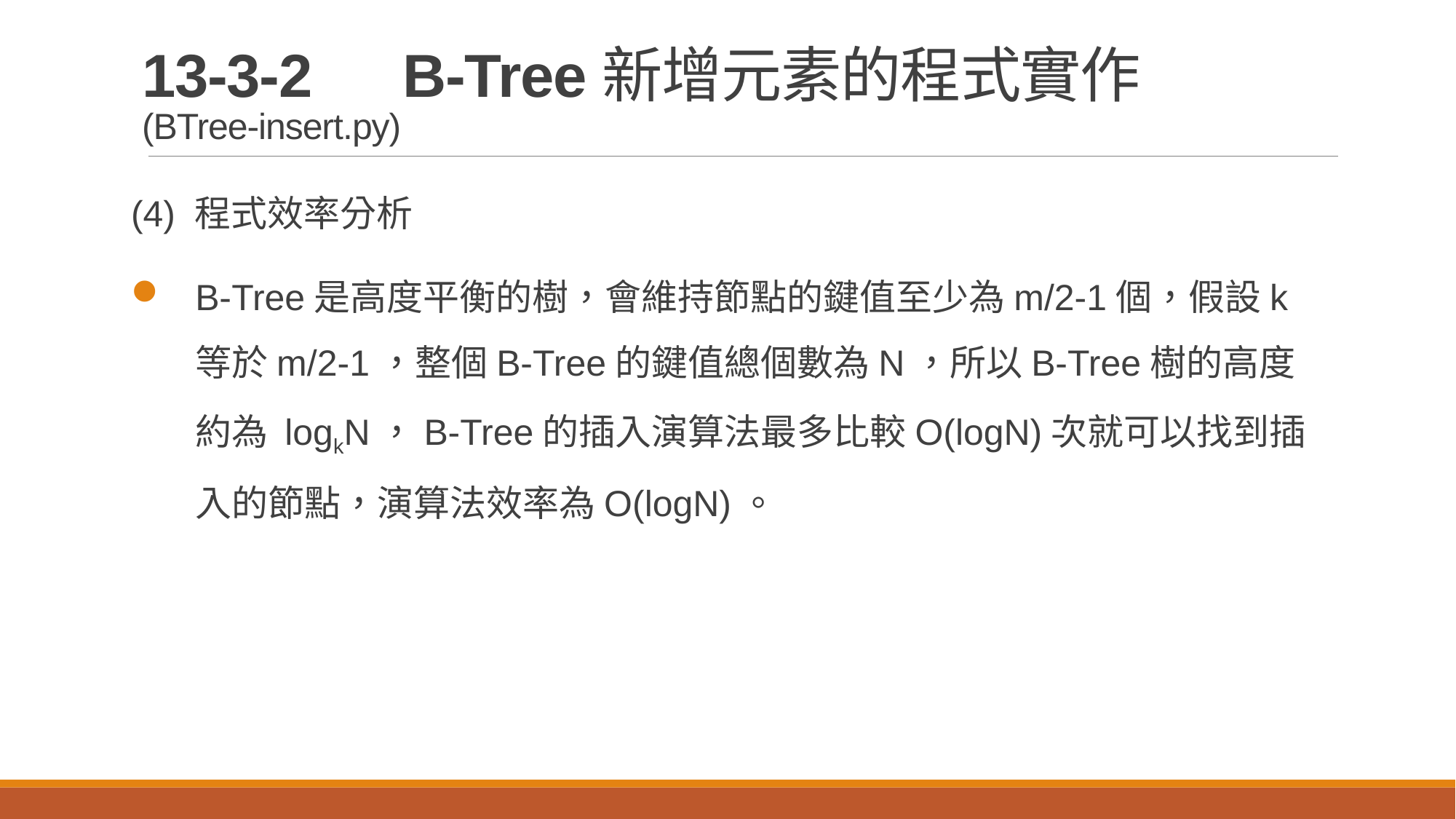

# 13-3-2　B-Tree新增元素的程式實作 (BTree-insert.py)
(4) 程式效率分析
B-Tree是高度平衡的樹，會維持節點的鍵值至少為m/2-1個，假設k等於m/2-1，整個B-Tree的鍵值總個數為N，所以B-Tree樹的高度約為 logkN，B-Tree的插入演算法最多比較O(logN)次就可以找到插入的節點，演算法效率為O(logN)。